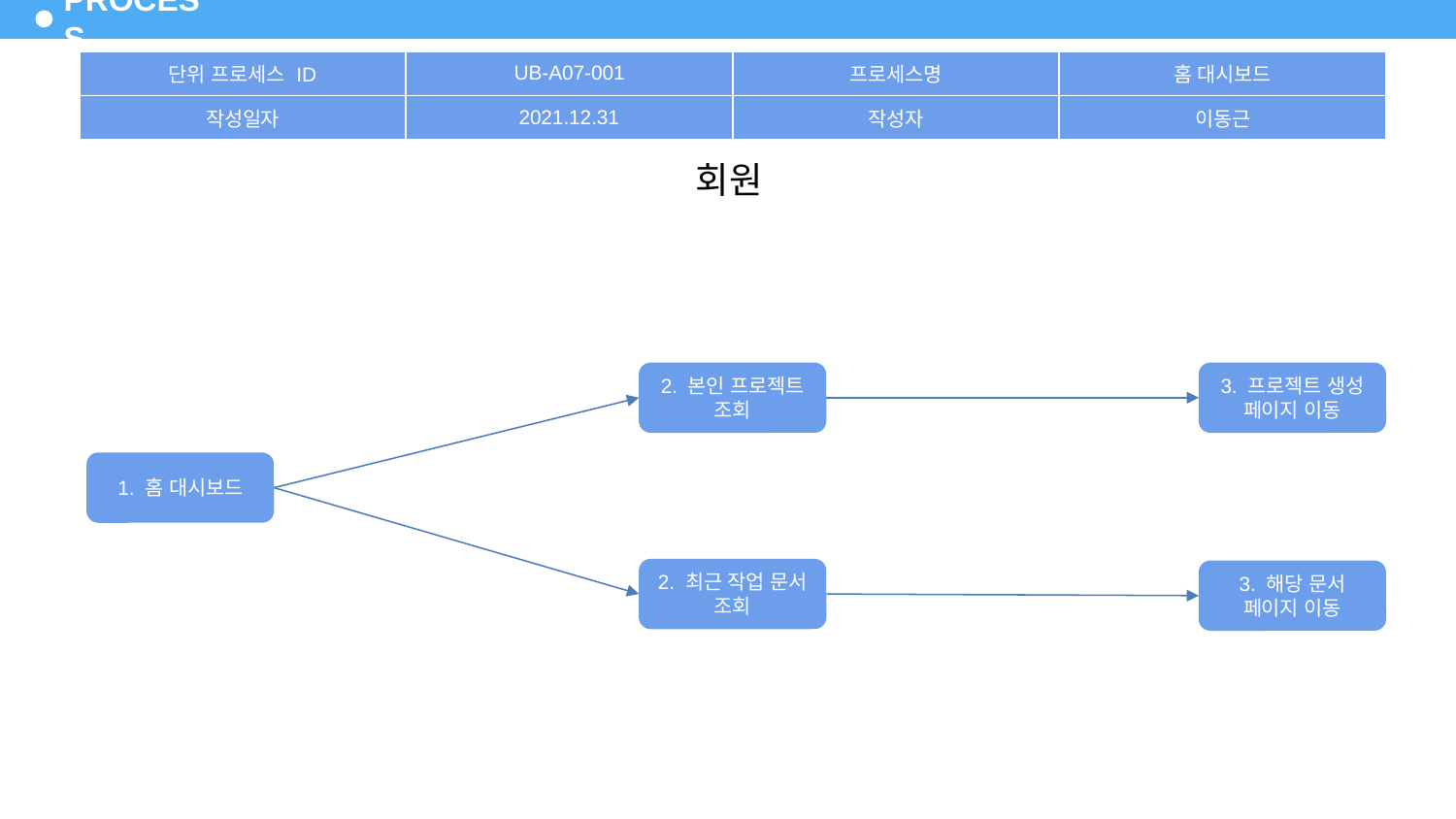

# PROCESS
| 단위 프로세스 ID | UB-A07-001 | 프로세스명 | 홈 대시보드 |
| --- | --- | --- | --- |
| 작성일자 | 2021.12.31 | 작성자 | 이동근 |
회원
3. 프로젝트 생성 페이지 이동
2. 본인 프로젝트 조회
1. 홈 대시보드
2. 최근 작업 문서 조회
3. 해당 문서 페이지 이동